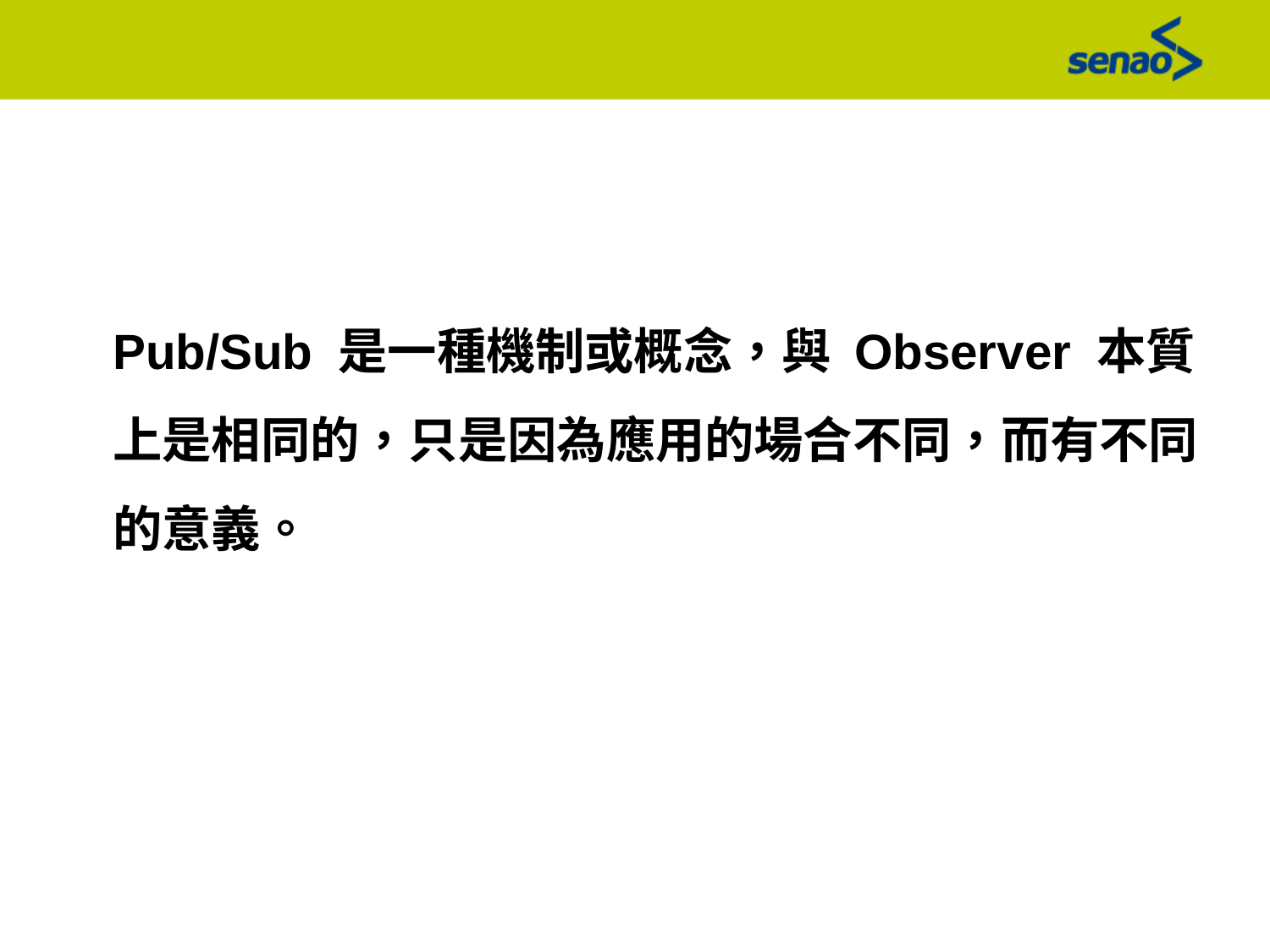

Pub/Sub 是一種機制或概念，與 Observer 本質上是相同的，只是因為應用的場合不同，而有不同的意義。